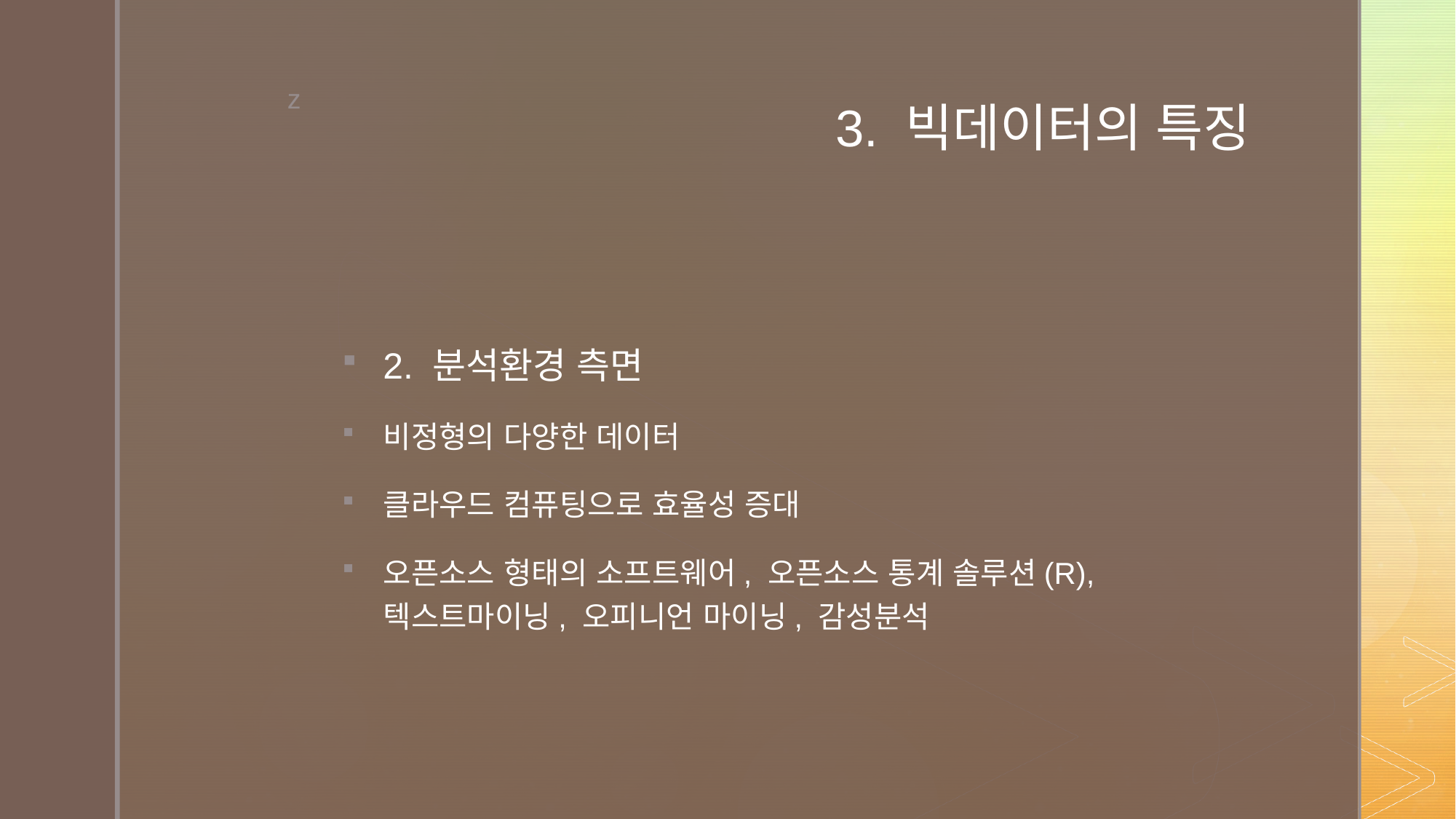

# 3. 빅데이터의 특징
2. 분석환경 측면
비정형의 다양한 데이터
클라우드 컴퓨팅으로 효율성 증대
오픈소스 형태의 소프트웨어, 오픈소스 통계 솔루션(R), 텍스트마이닝, 오피니언 마이닝, 감성분석